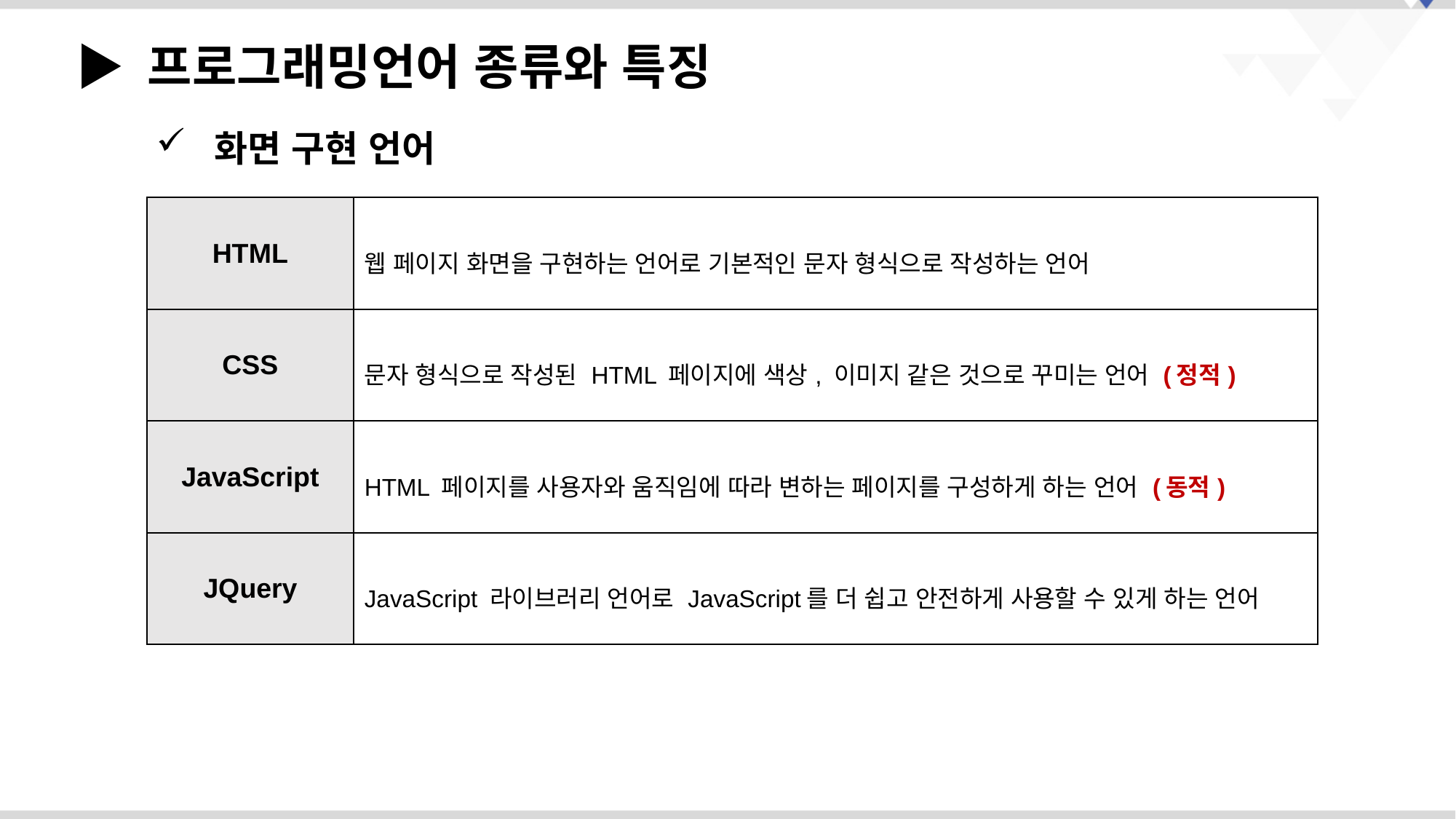

▶ 프로그래밍언어 종류와 특징
 화면 구현 언어
| HTML | 웹 페이지 화면을 구현하는 언어로 기본적인 문자 형식으로 작성하는 언어 |
| --- | --- |
| CSS | 문자 형식으로 작성된 HTML 페이지에 색상, 이미지 같은 것으로 꾸미는 언어 (정적) |
| JavaScript | HTML 페이지를 사용자와 움직임에 따라 변하는 페이지를 구성하게 하는 언어 (동적) |
| JQuery | JavaScript 라이브러리 언어로 JavaScript를 더 쉽고 안전하게 사용할 수 있게 하는 언어 |